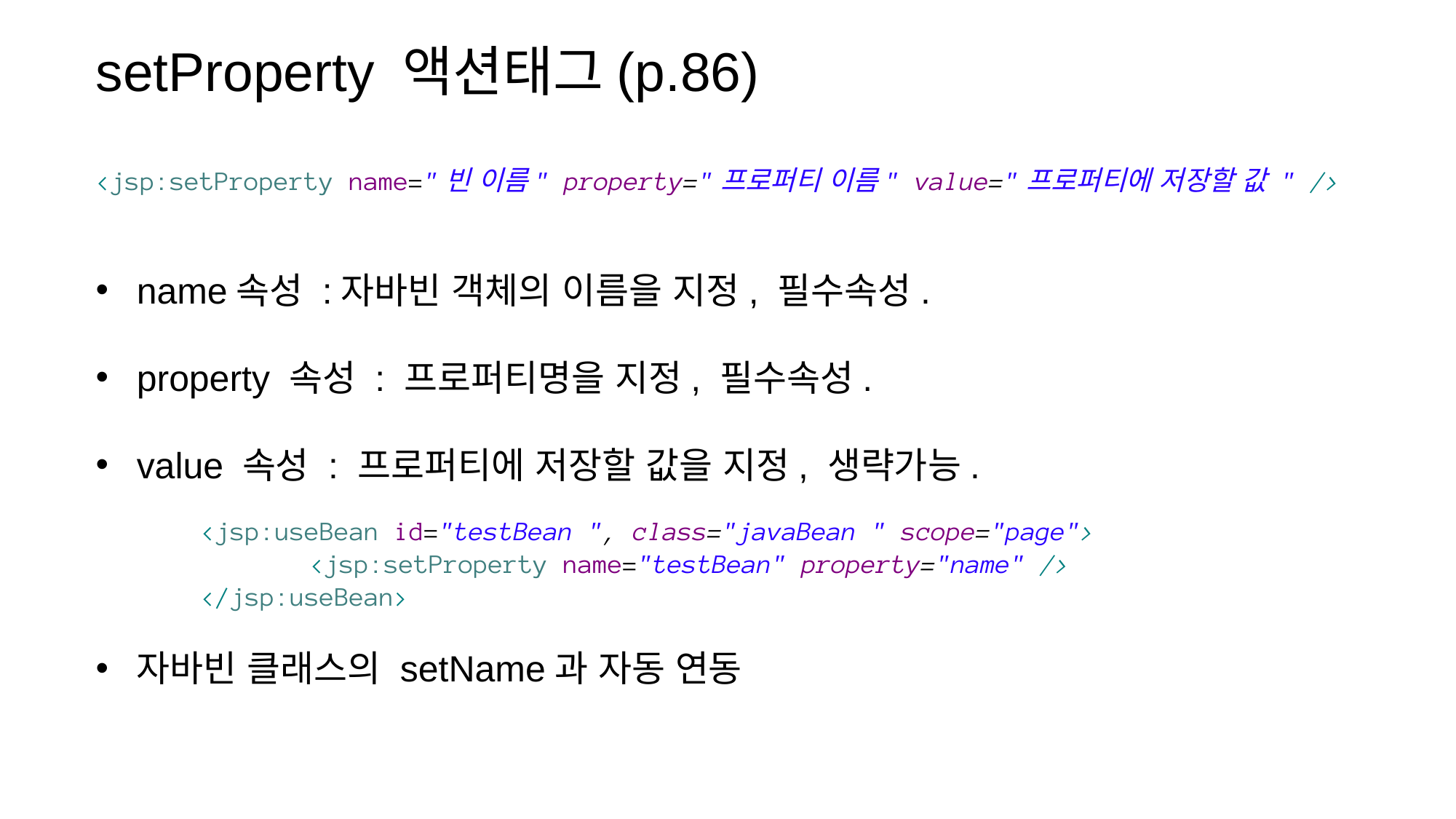

setProperty 액션태그(p.86)
<jsp:setProperty name="빈 이름" property="프로퍼티 이름" value="프로퍼티에 저장할 값 " />
name속성 :자바빈 객체의 이름을 지정, 필수속성.

property 속성 : 프로퍼티명을 지정, 필수속성.

value 속성 : 프로퍼티에 저장할 값을 지정, 생략가능.
<jsp:useBean id="testBean ", class="javaBean " scope="page">
	<jsp:setProperty name="testBean" property="name" />
</jsp:useBean>
자바빈 클래스의 setName과 자동 연동